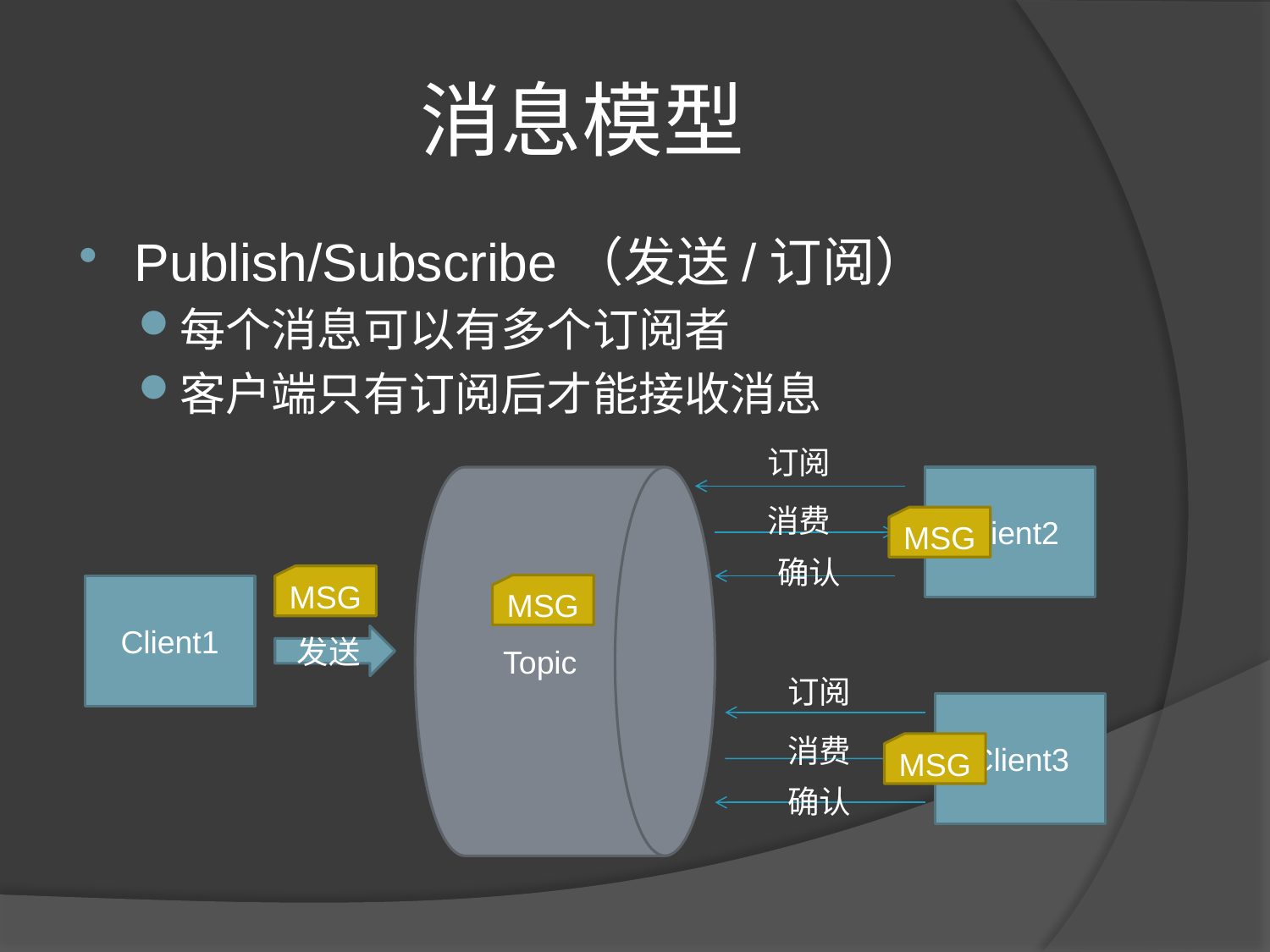

# 消息模型
Publish/Subscribe（发送/订阅）
每个消息可以有多个订阅者
客户端只有订阅后才能接收消息
订阅
Topic
Client2
消费
MSG
确认
MSG
MSG
Client1
发送
订阅
Client3
消费
MSG
确认